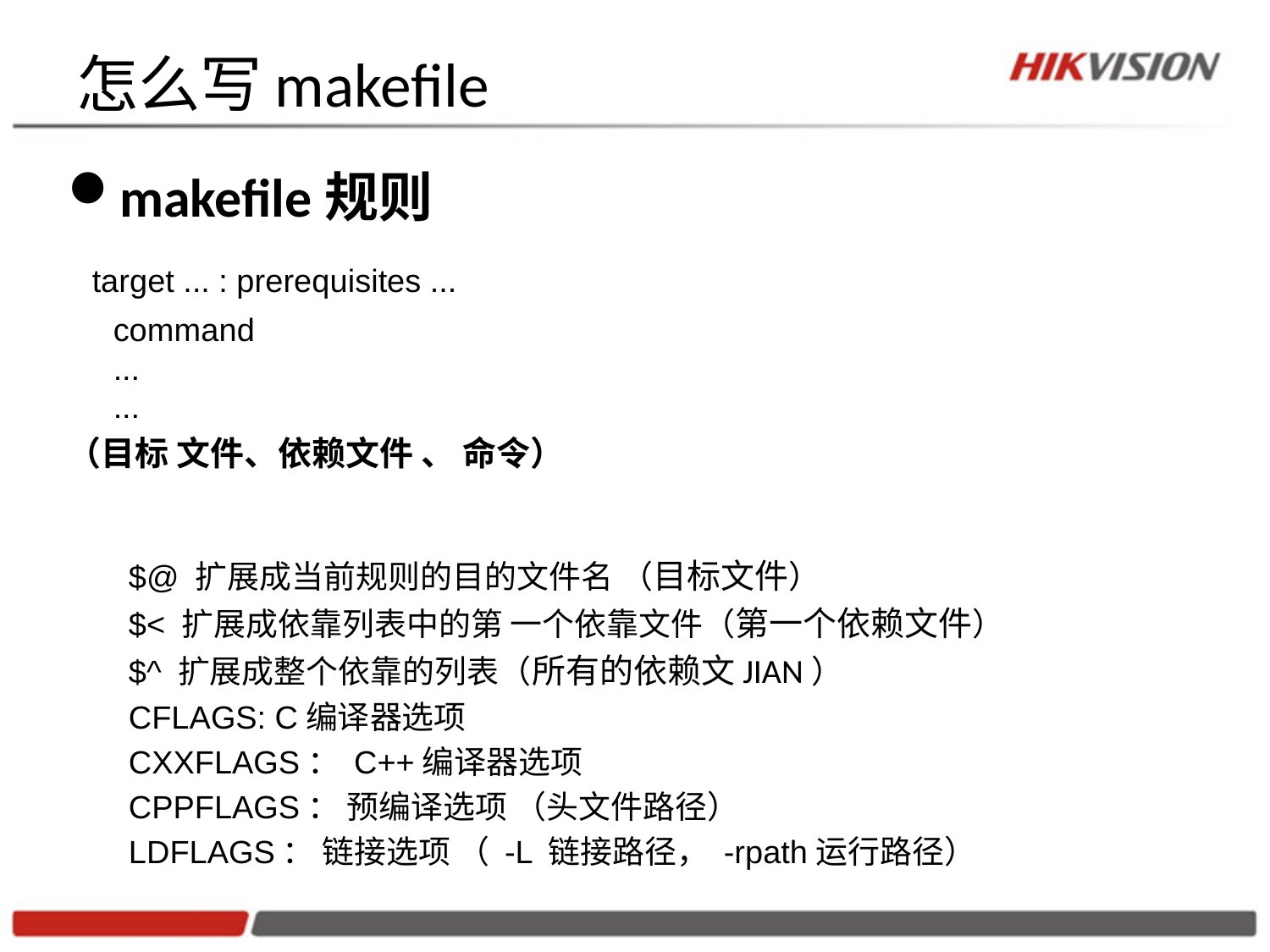

# 怎么写makefile
makefile规则
  target ... : prerequisites ...
		command
	...
	...
（目标 文件、依赖文件 、 命令）

$@ 扩展成当前规则的目的文件名 （目标文件）
$< 扩展成依靠列表中的第 一个依靠文件（第一个依赖文件）
$^ 扩展成整个依靠的列表（所有的依赖文JIAN）
CFLAGS: C编译器选项
CXXFLAGS： C++编译器选项
CPPFLAGS： 预编译选项 （头文件路径）
LDFLAGS： 链接选项 （ -L 链接路径， -rpath运行路径）